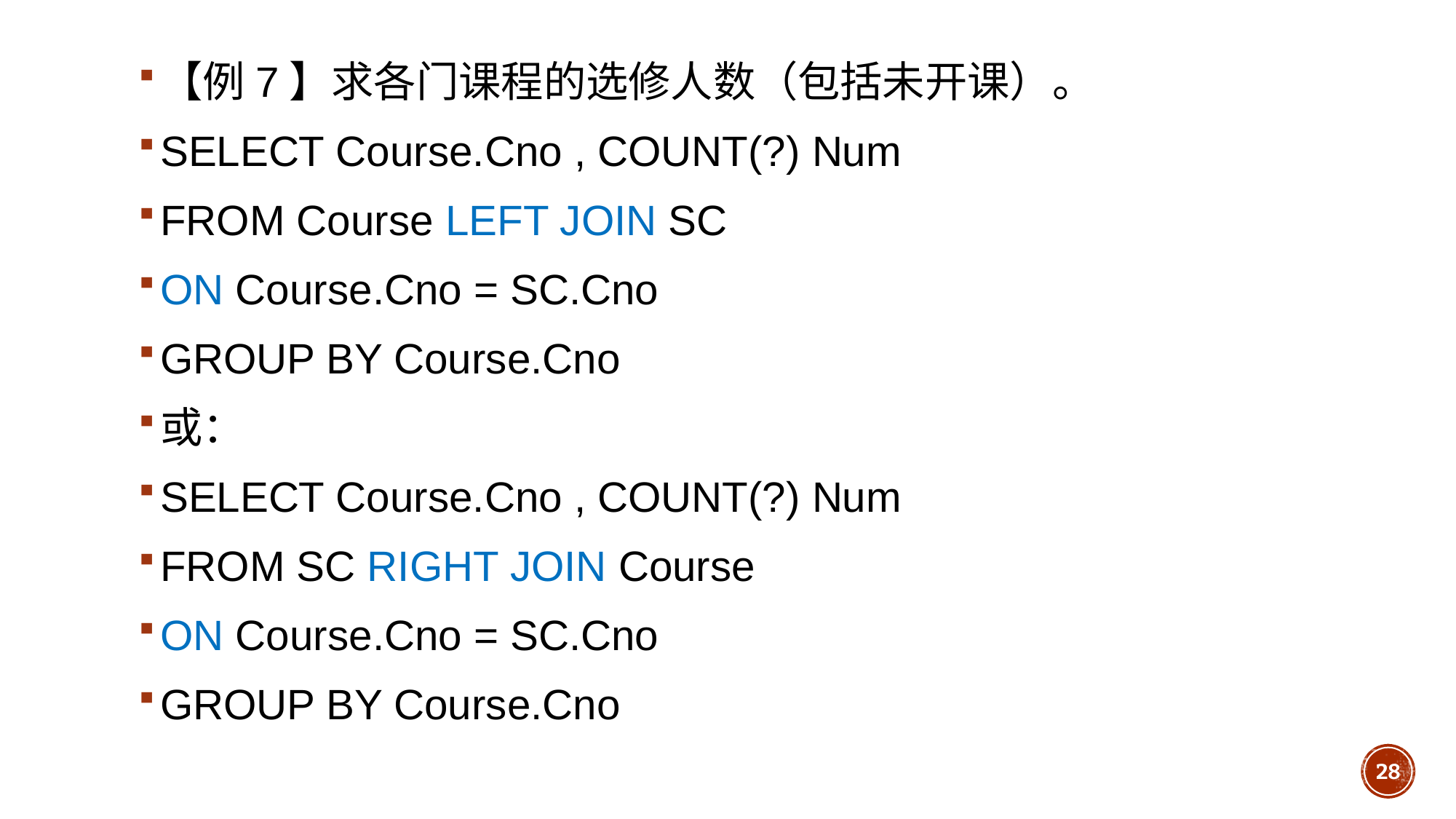

【例7】求各门课程的选修人数（包括未开课）。
SELECT Course.Cno , COUNT(?) Num
FROM Course LEFT JOIN SC
ON Course.Cno = SC.Cno
GROUP BY Course.Cno
或：
SELECT Course.Cno , COUNT(?) Num
FROM SC RIGHT JOIN Course
ON Course.Cno = SC.Cno
GROUP BY Course.Cno

28